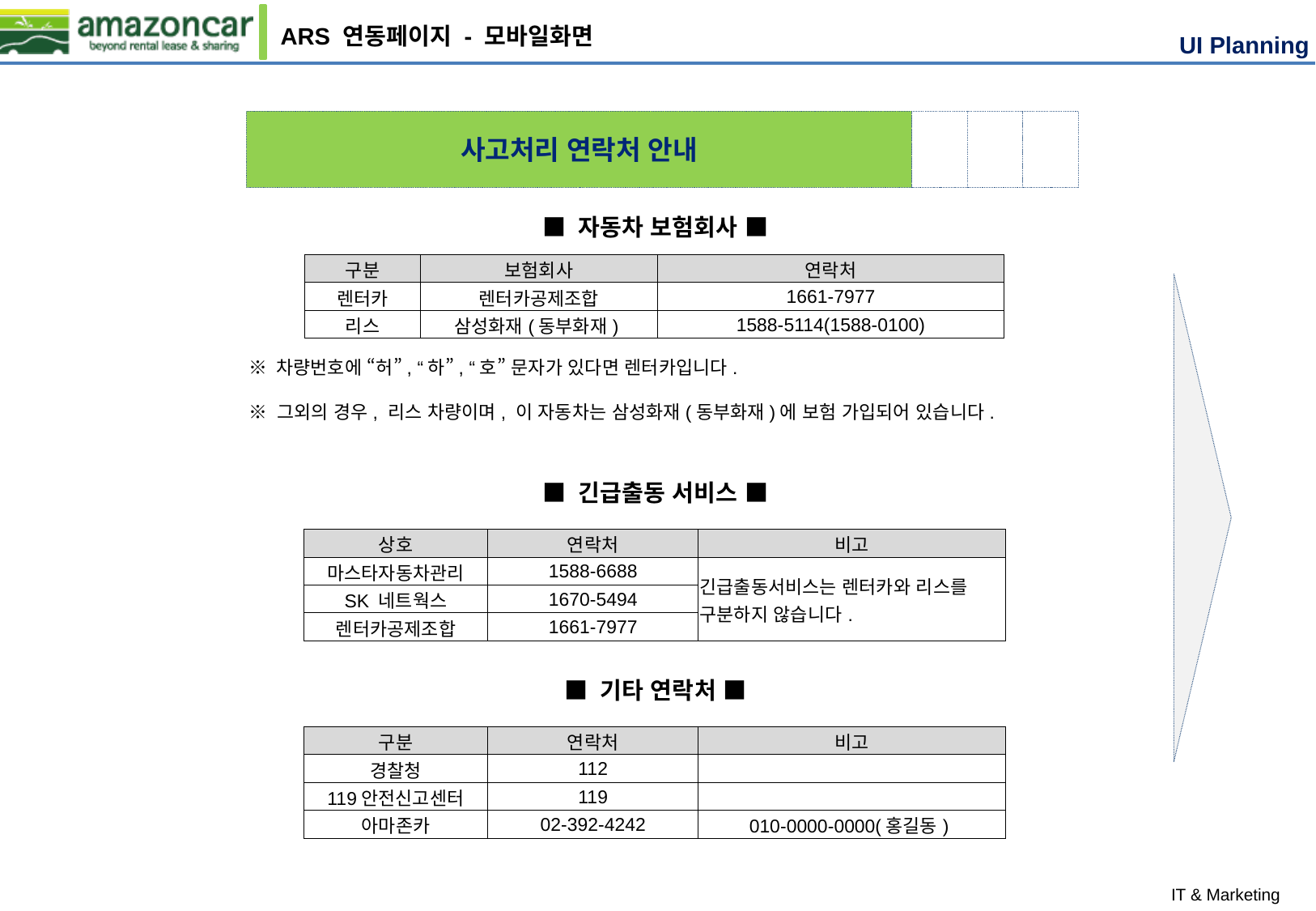

ARS 연동페이지 - 모바일화면
사고처리 연락처 안내

■ 자동차 보험회사 ■
| 구분 | 보험회사 | 연락처 |
| --- | --- | --- |
| 렌터카 | 렌터카공제조합 | 1661-7977 |
| 리스 | 삼성화재(동부화재) | 1588-5114(1588-0100) |
※ 차량번호에 “허”, “하”, “호” 문자가 있다면 렌터카입니다.

※ 그외의 경우, 리스 차량이며, 이 자동차는 삼성화재(동부화재)에 보험 가입되어 있습니다.
■ 긴급출동 서비스 ■

| 상호 | 연락처 | 비고 |
| --- | --- | --- |
| 마스타자동차관리 | 1588-6688 | 긴급출동서비스는 렌터카와 리스를 구분하지 않습니다. |
| SK 네트웍스 | 1670-5494 |  |
| 렌터카공제조합 | 1661-7977 |  |
■ 기타 연락처 ■
| 구분 | 연락처 | 비고 |
| --- | --- | --- |
| 경찰청 | 112 |  |
| 119안전신고센터 | 119 |  |
| 아마존카 | 02-392-4242 | 010-0000-0000(홍길동) |